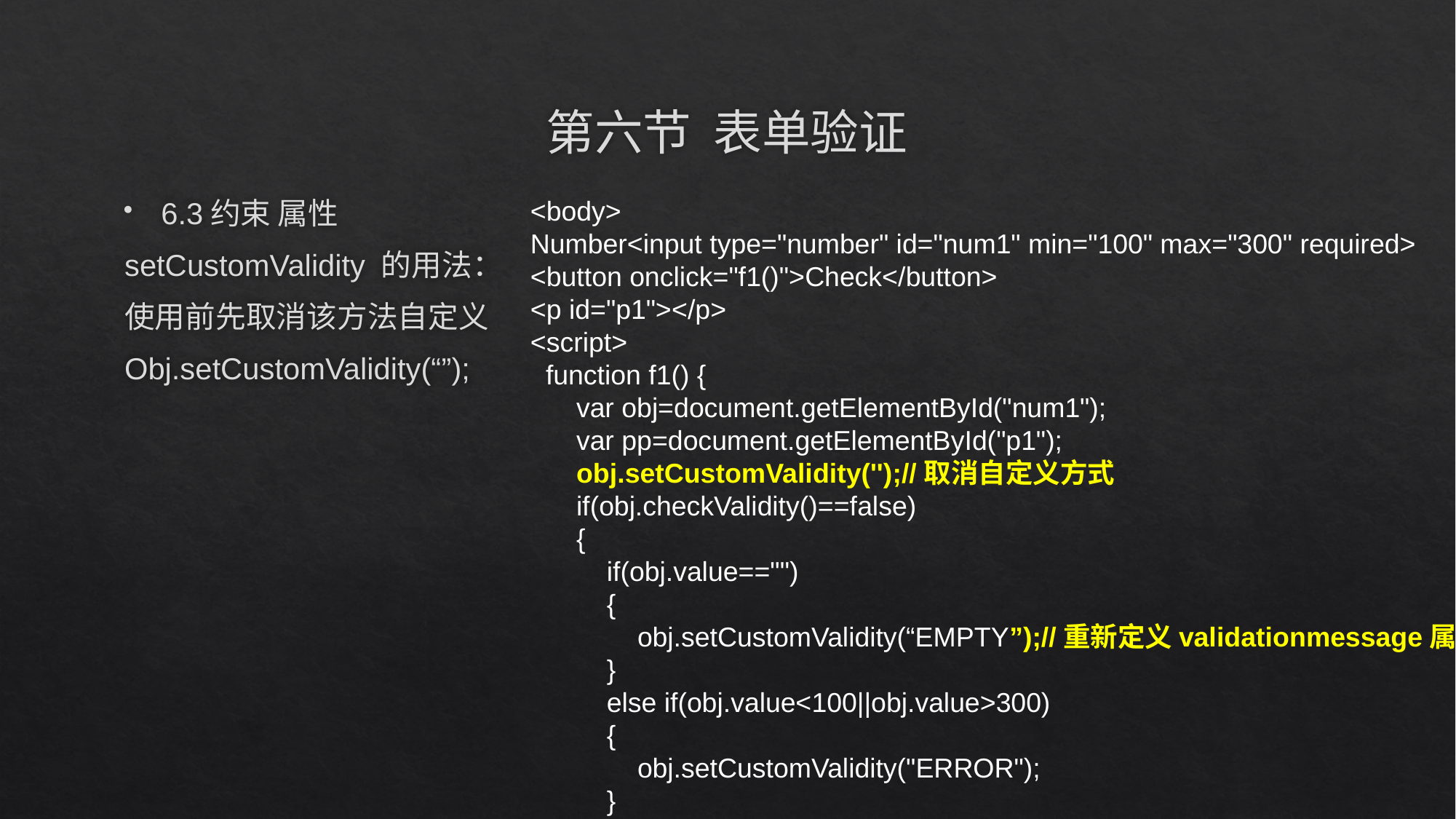

# 第六节  表单验证
6.3约束 属性
setCustomValidity 的用法：
使用前先取消该方法自定义
Obj.setCustomValidity(“”);

<body>
Number<input type="number" id="num1" min="100" max="300" required>
<button onclick="f1()">Check</button>
<p id="p1"></p>
<script>
  function f1() {
      var obj=document.getElementById("num1");
      var pp=document.getElementById("p1");
      obj.setCustomValidity('');//取消自定义方式
      if(obj.checkValidity()==false)
      {
          if(obj.value=="")
          {
              obj.setCustomValidity(“EMPTY”);//重新定义validationmessage属性
          }
          else if(obj.value<100||obj.value>300)
          {
              obj.setCustomValidity("ERROR");
          }
          pp.innerHTML=obj.validationMessage;//调动重定义的提示信息属性
      }
      else
      {
          pp.innerHTML="OK";
      }
  }
</script>
</body>
</html>